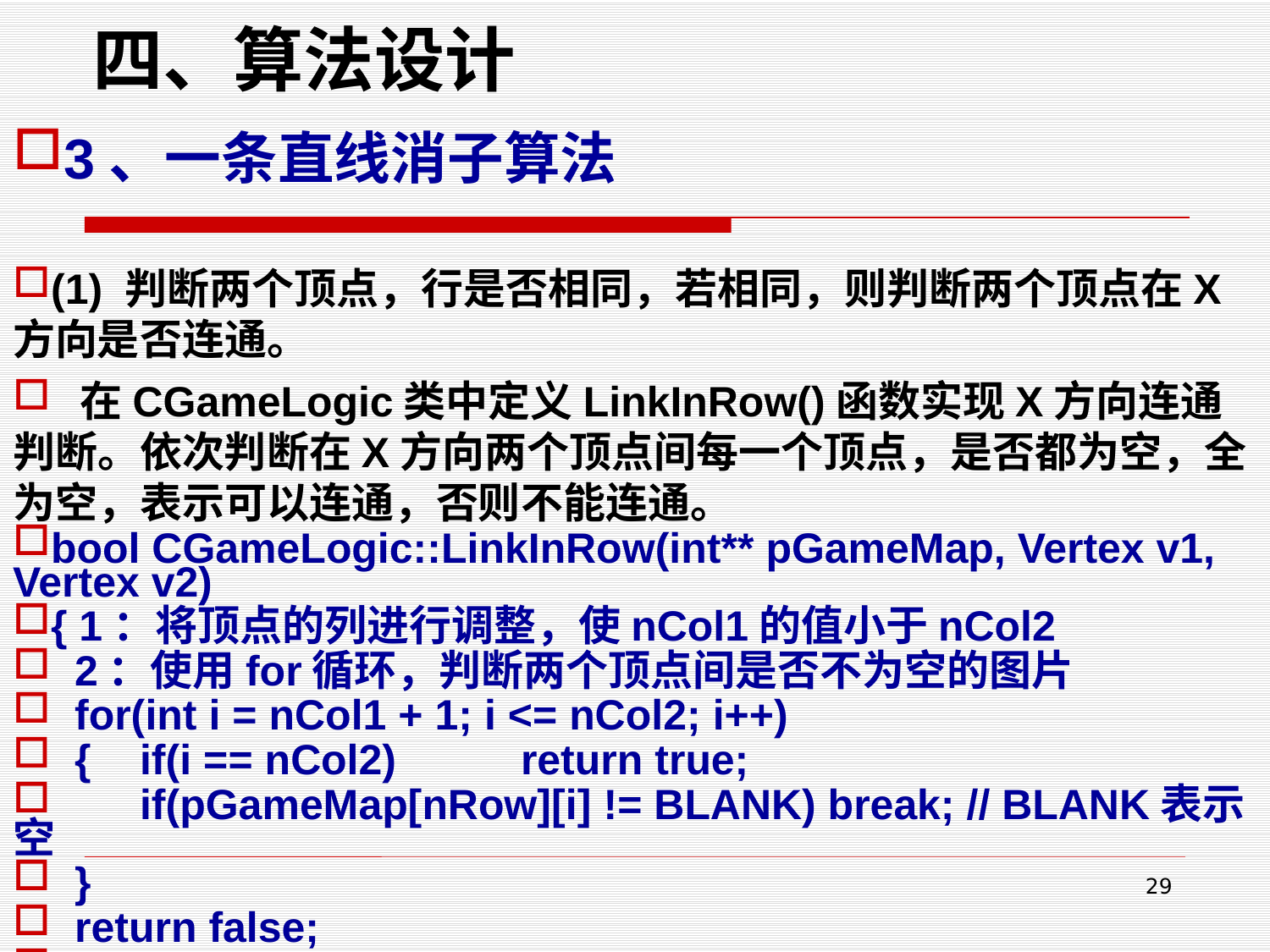

# 四、算法设计
3、一条直线消子算法

(1) 判断两个顶点，行是否相同，若相同，则判断两个顶点在X方向是否连通。
  在CGameLogic类中定义LinkInRow()函数实现X方向连通判断。依次判断在X方向两个顶点间每一个顶点，是否都为空，全为空，表示可以连通，否则不能连通。
bool CGameLogic::LinkInRow(int** pGameMap, Vertex v1, Vertex v2)
{ 1：将顶点的列进行调整，使nCol1的值小于nCol2
  2：使用for循环，判断两个顶点间是否不为空的图片
  for(int i = nCol1 + 1; i <= nCol2; i++)
  {	if(i == nCol2) 	return true;
	if(pGameMap[nRow][i] != BLANK) break; // BLANK表示空
  }
  return false;
}
29